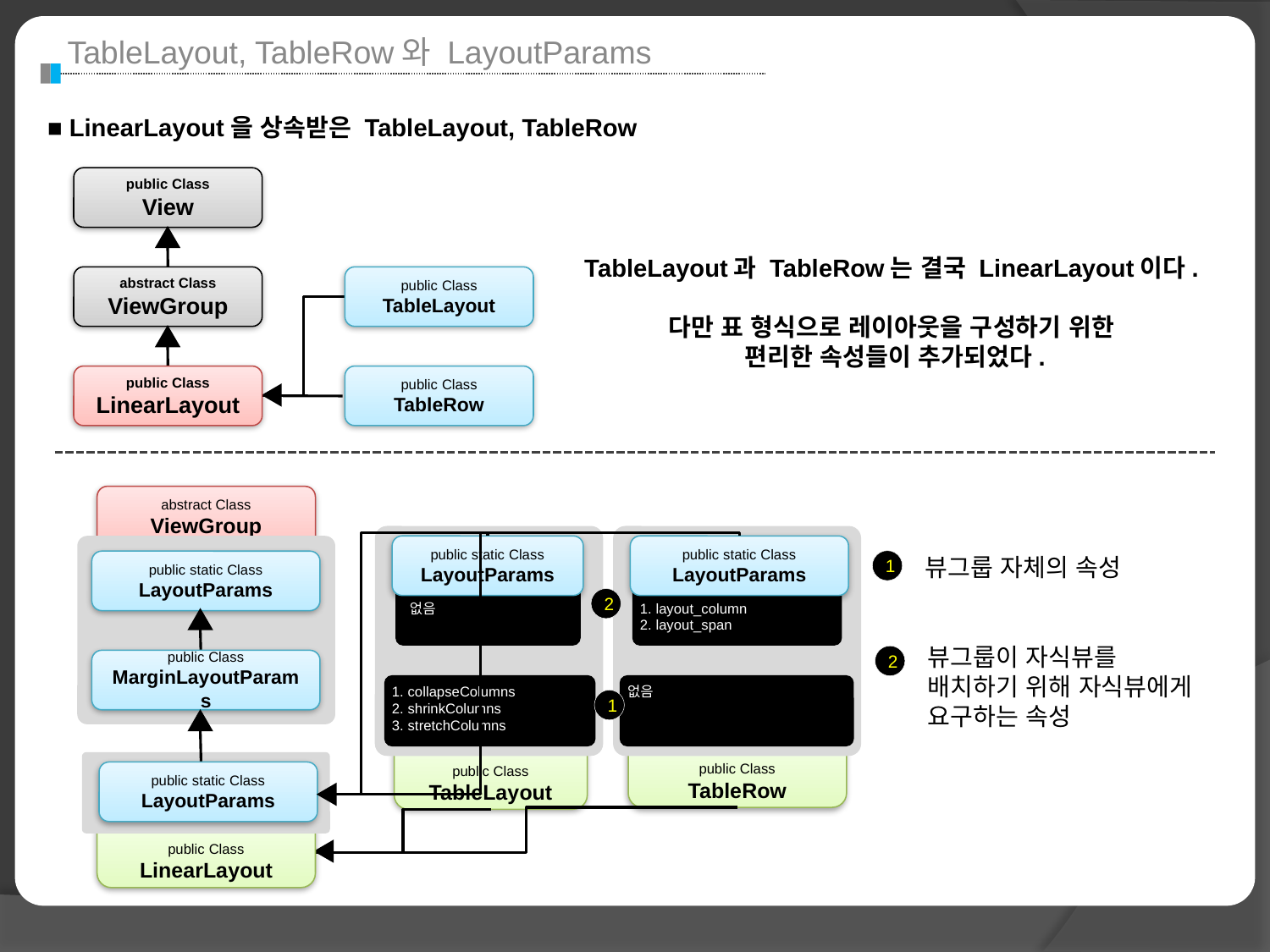

TableLayout, TableRow와 LayoutParams

■ LinearLayout을 상속받은 TableLayout, TableRow
public Class
View

abstract Class
ViewGroup

public Class
LinearLayout
TableLayout과 TableRow는 결국 LinearLayout이다.

다만 표 형식으로 레이아웃을 구성하기 위한
편리한 속성들이 추가되었다.
public Class
TableLayout
public Class
TableRow

abstract Class
ViewGroup

public static Class
LayoutParams

public Class
MarginLayoutParams

public static Class
LayoutParams

public Class
LinearLayout

1. collapseColumns
2. shrinkColumns
3. stretchColumns

없음

public Class
TableRow

public Class
TableLayout

public static Class
LayoutParams
public static Class
LayoutParams

 없음

1. layout_column
2. layout_span

뷰그룹 자체의 속성
1
1
2
뷰그룹이 자식뷰를
배치하기 위해 자식뷰에게
요구하는 속성
2